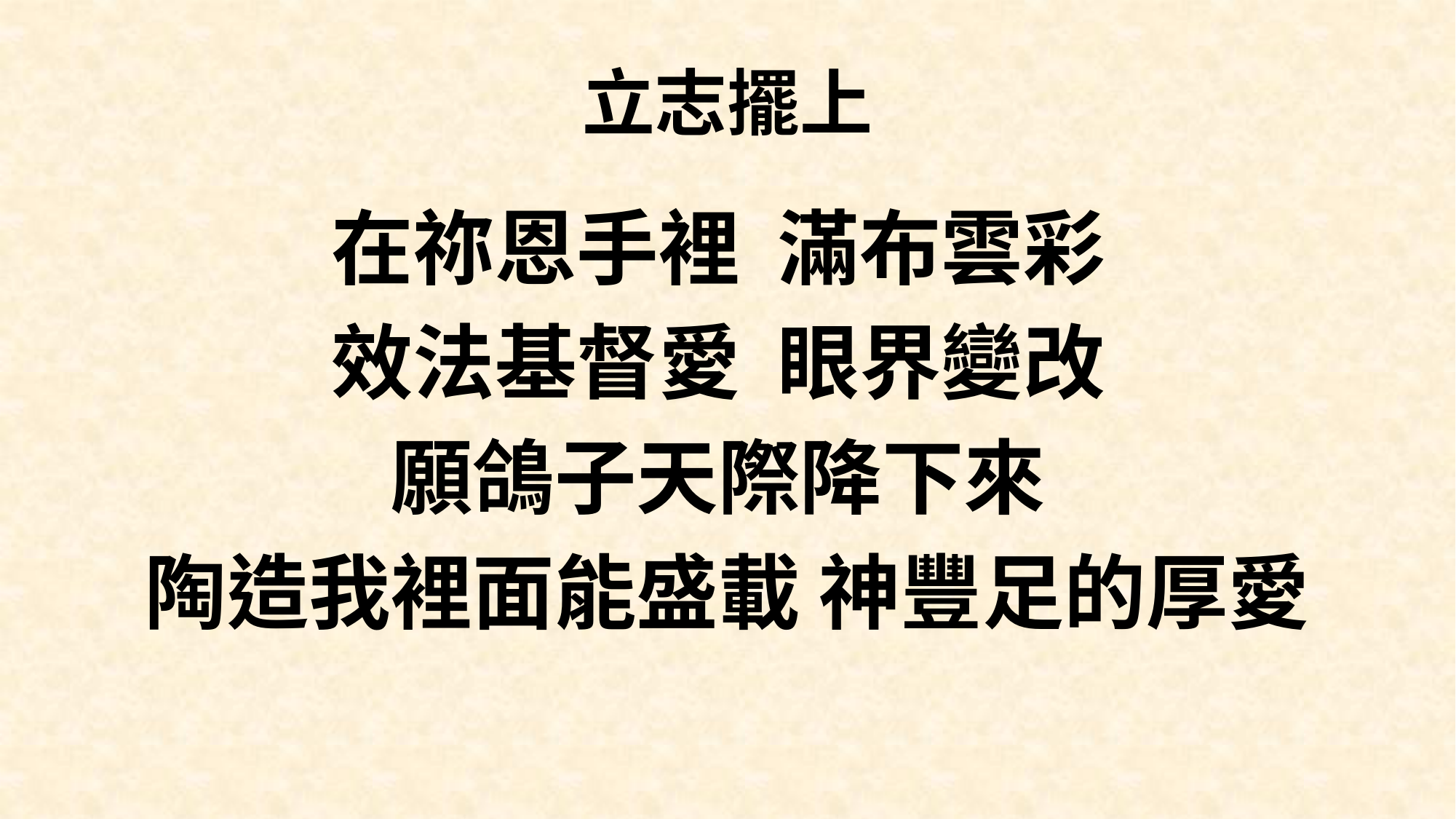

# 立志擺上
在祢恩手裡  滿布雲彩
效法基督愛  眼界變改
願鴿子天際降下來
陶造我裡面能盛載 神豐足的厚愛